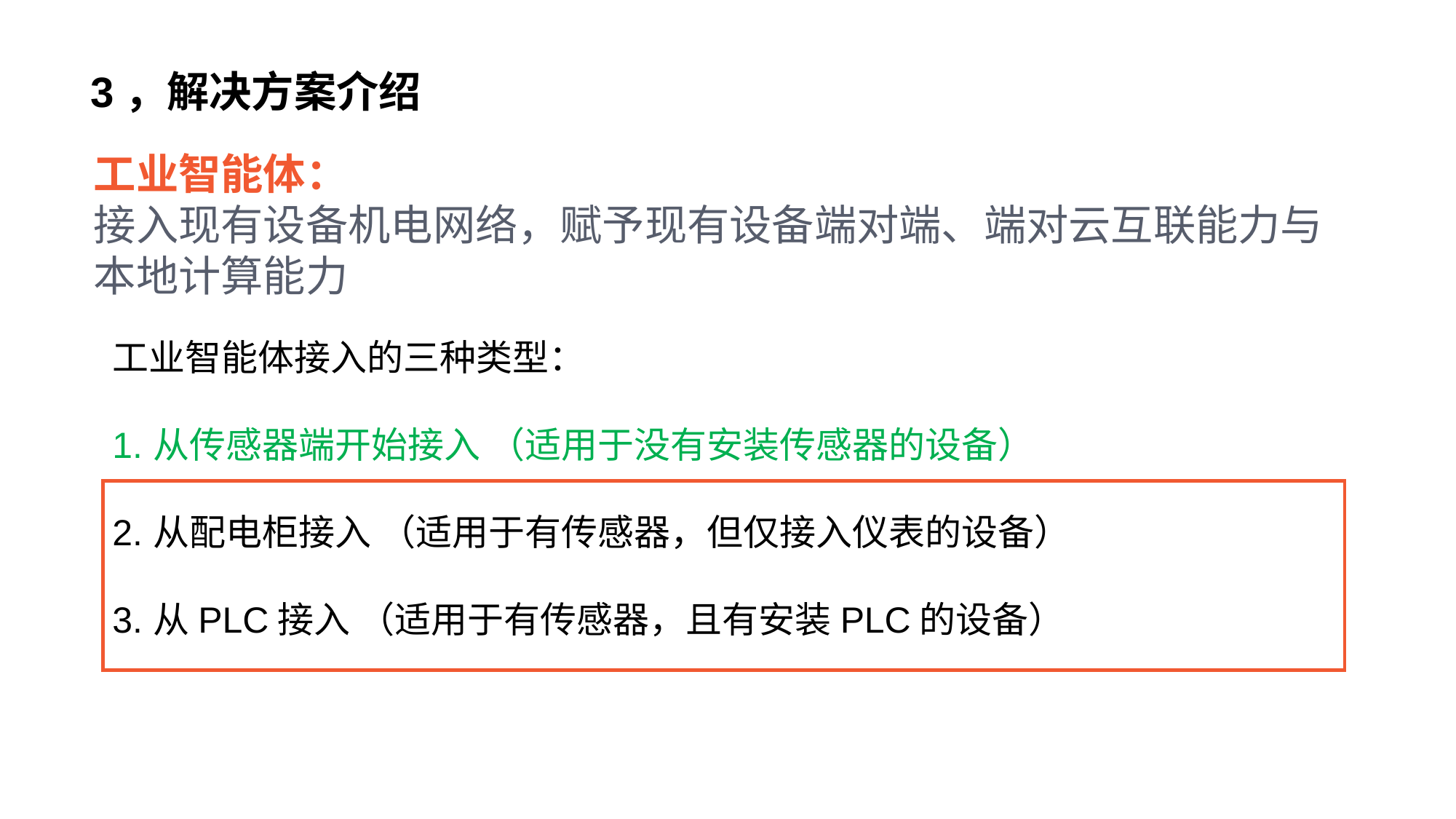

3，解决方案介绍
工业智能体：
接入现有设备机电网络，赋予现有设备端对端、端对云互联能力与本地计算能力

工业智能体接入的三种类型：

从传感器端开始接入 （适用于没有安装传感器的设备）

从配电柜接入 （适用于有传感器，但仅接入仪表的设备）

从PLC接入 （适用于有传感器，且有安装PLC的设备）